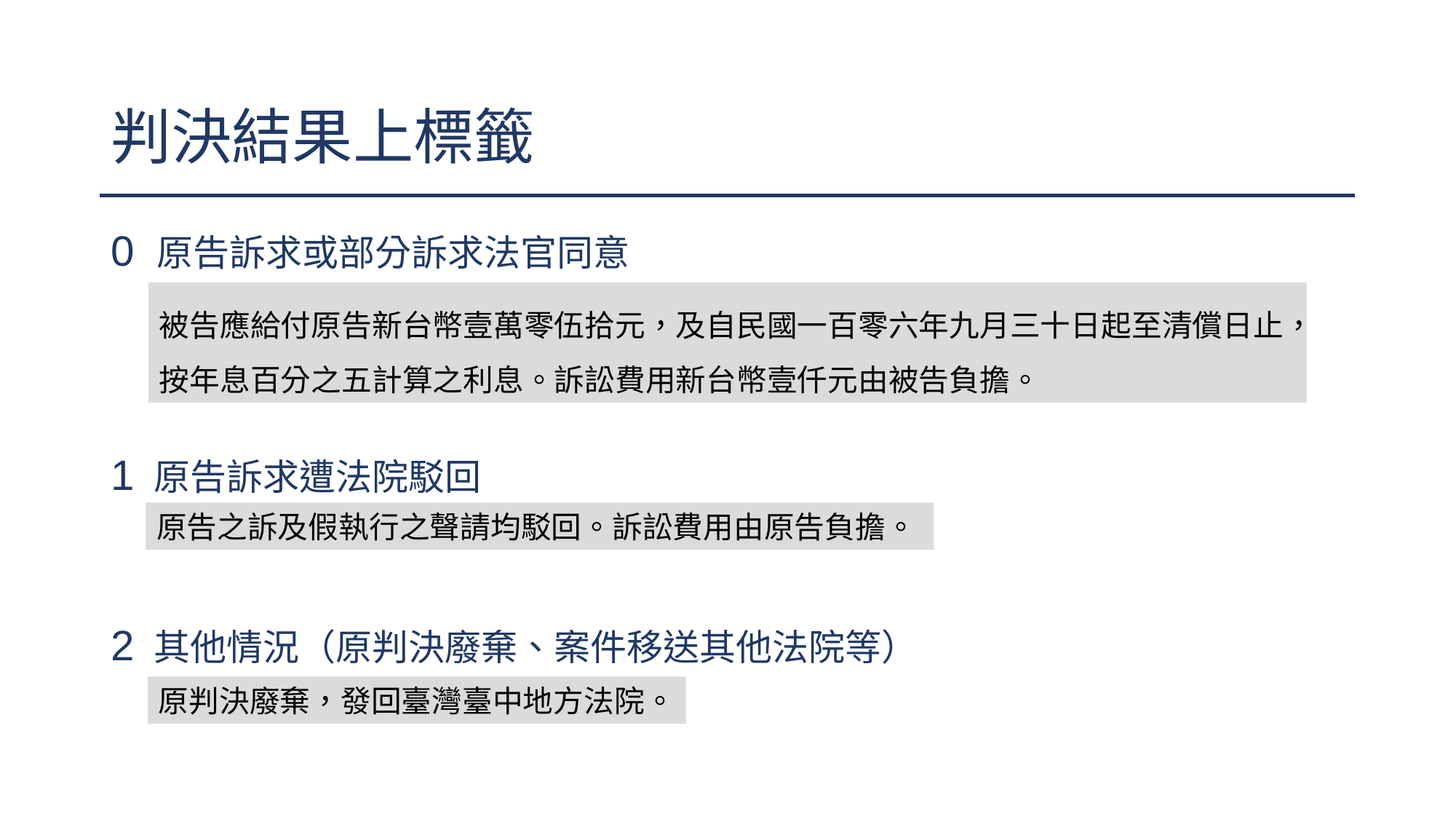

# 判決結果上標籤
0 原告訴求或部分訴求法官同意

1 原告訴求遭法院駁回

2 其他情況（原判決廢棄、案件移送其他法院等）
被告應給付原告新台幣壹萬零伍拾元，及自民國一百零六年九月三十日起至清償日止，按年息百分之五計算之利息。訴訟費用新台幣壹仟元由被告負擔。
原告之訴及假執行之聲請均駁回。訴訟費用由原告負擔。
原判決廢棄，發回臺灣臺中地方法院。